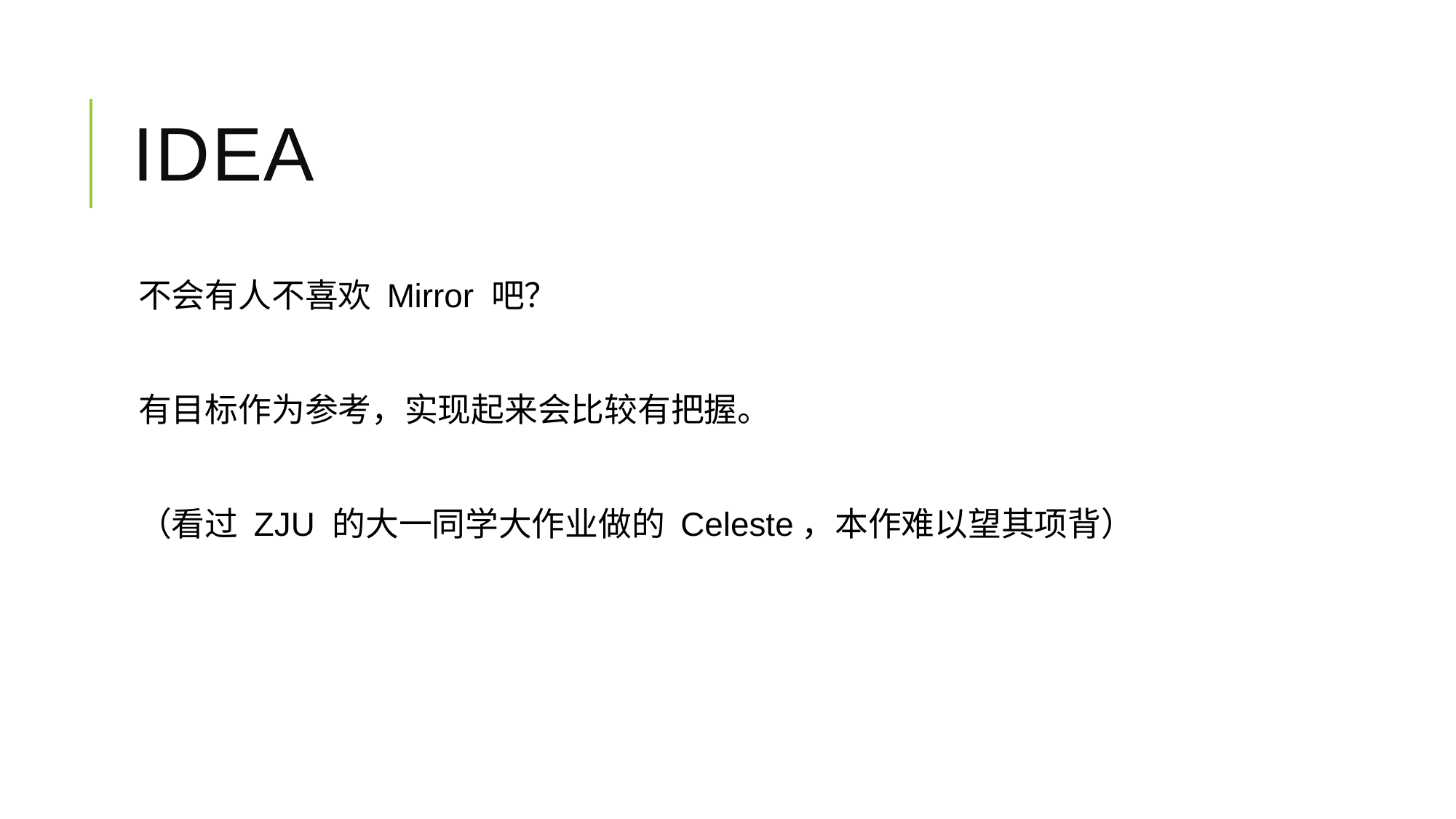

# Idea
不会有人不喜欢 Mirror 吧？

有目标作为参考，实现起来会比较有把握。

（看过 ZJU 的大一同学大作业做的 Celeste，本作难以望其项背）